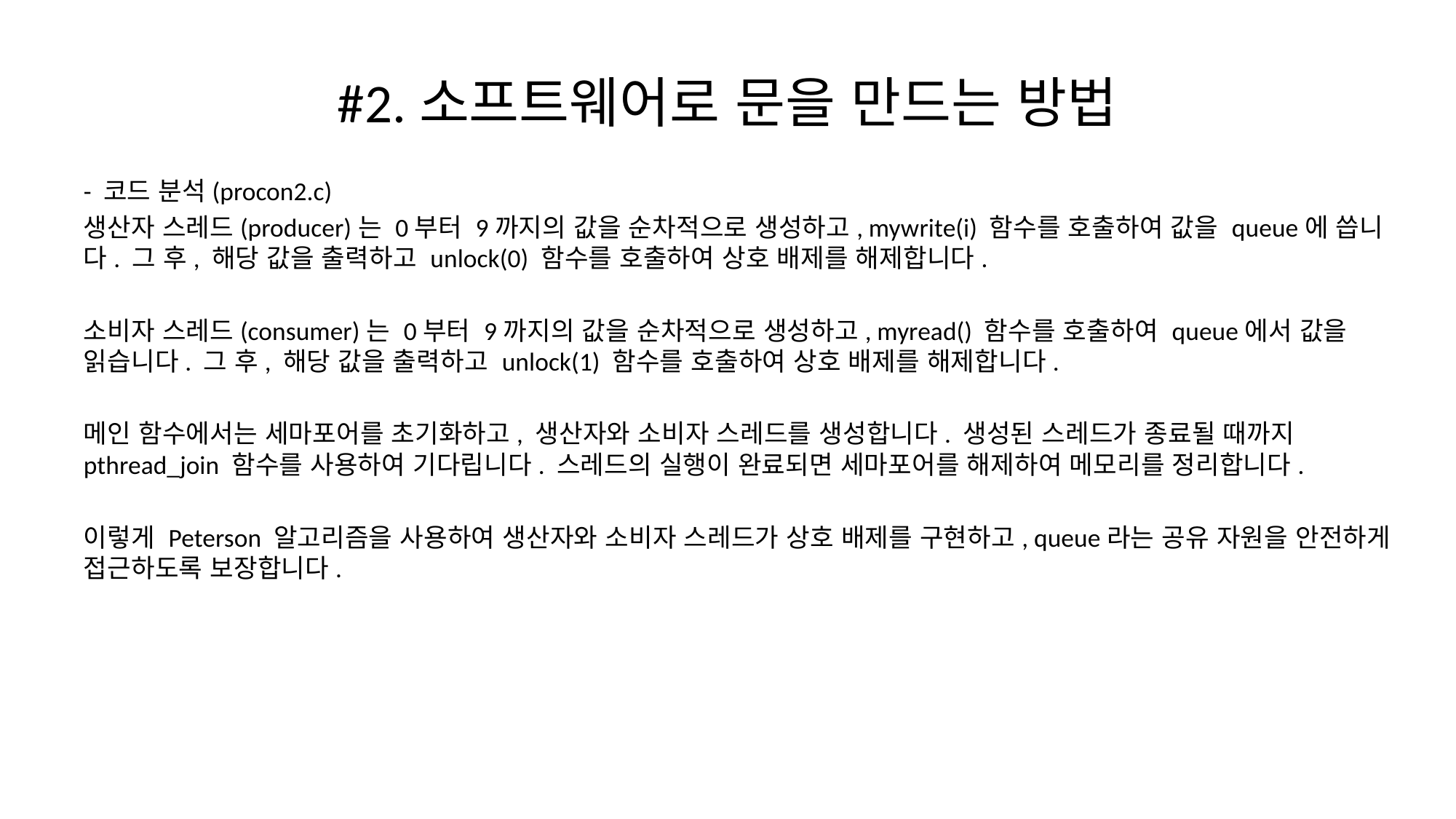

# #2.소프트웨어로 문을 만드는 방법
- 코드 분석(procon2.c)
생산자 스레드(producer)는 0부터 9까지의 값을 순차적으로 생성하고, mywrite(i) 함수를 호출하여 값을 queue에 씁니다. 그 후, 해당 값을 출력하고 unlock(0) 함수를 호출하여 상호 배제를 해제합니다.

소비자 스레드(consumer)는 0부터 9까지의 값을 순차적으로 생성하고, myread() 함수를 호출하여 queue에서 값을 읽습니다. 그 후, 해당 값을 출력하고 unlock(1) 함수를 호출하여 상호 배제를 해제합니다.

메인 함수에서는 세마포어를 초기화하고, 생산자와 소비자 스레드를 생성합니다. 생성된 스레드가 종료될 때까지 pthread_join 함수를 사용하여 기다립니다. 스레드의 실행이 완료되면 세마포어를 해제하여 메모리를 정리합니다.

이렇게 Peterson 알고리즘을 사용하여 생산자와 소비자 스레드가 상호 배제를 구현하고, queue라는 공유 자원을 안전하게 접근하도록 보장합니다.